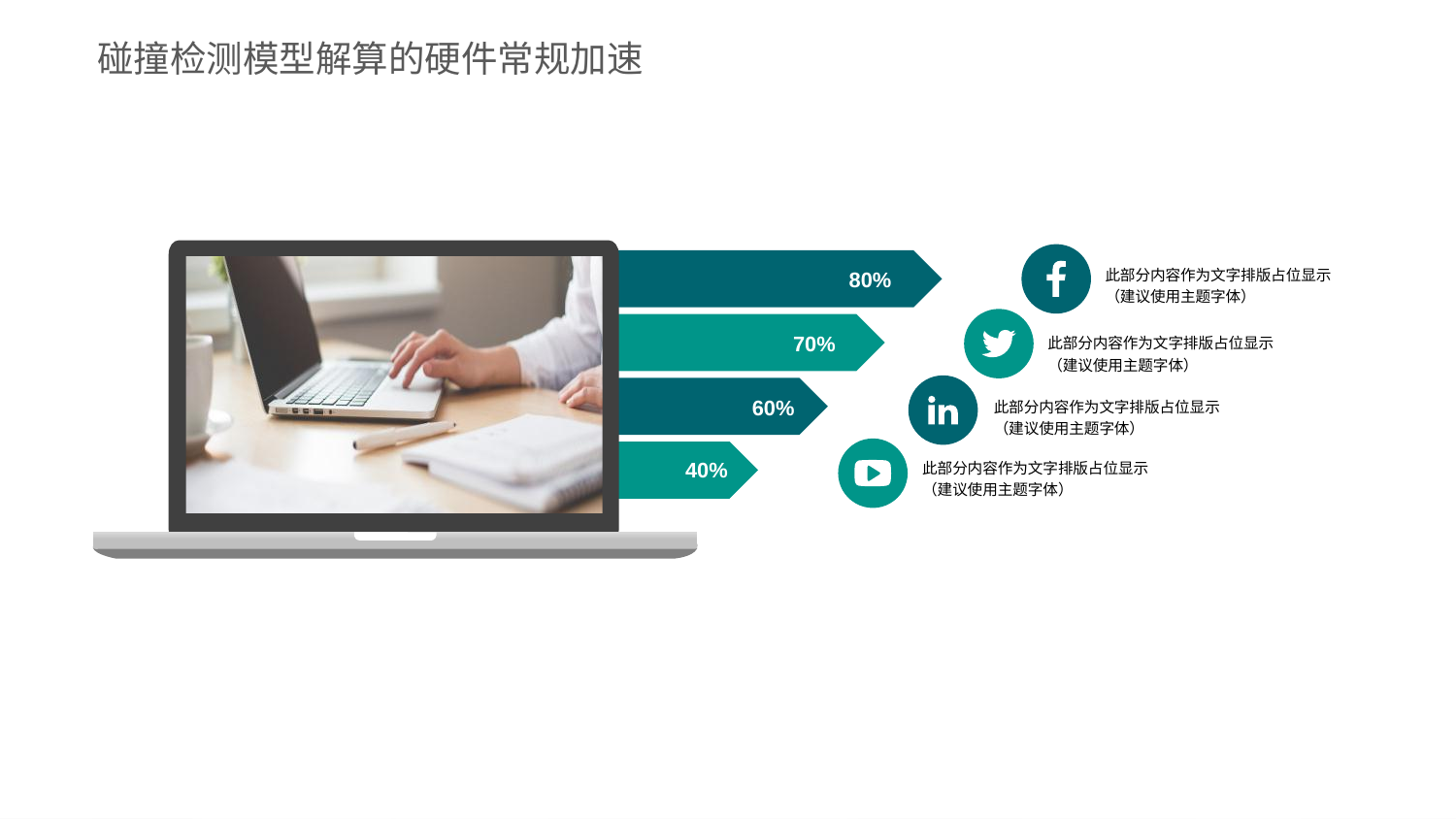

碰撞检测模型解算的硬件常规加速

此部分内容作为文字排版占位显示 （建议使用主题字体）

此部分内容作为文字排版占位显示 （建议使用主题字体）

此部分内容作为文字排版占位显示 （建议使用主题字体）

此部分内容作为文字排版占位显示 （建议使用主题字体）

80%

70%

60%

40%